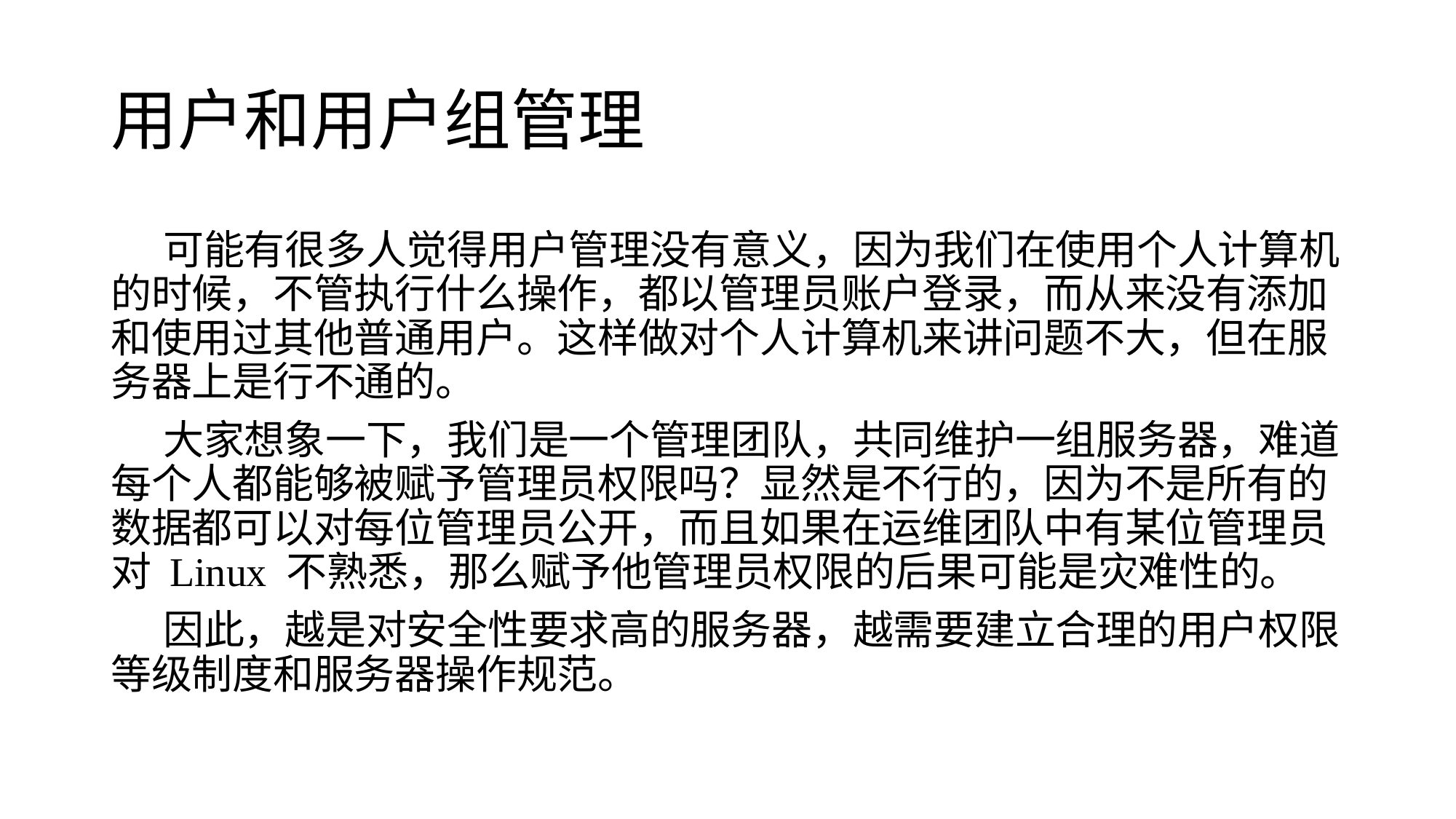

# 用户和用户组管理
可能有很多人觉得用户管理没有意义，因为我们在使用个人计算机的时候，不管执行什么操作，都以管理员账户登录，而从来没有添加和使用过其他普通用户。这样做对个人计算机来讲问题不大，但在服务器上是行不通的。
大家想象一下，我们是一个管理团队，共同维护一组服务器，难道每个人都能够被赋予管理员权限吗？显然是不行的，因为不是所有的数据都可以对每位管理员公开，而且如果在运维团队中有某位管理员对 Linux 不熟悉，那么赋予他管理员权限的后果可能是灾难性的。
因此，越是对安全性要求高的服务器，越需要建立合理的用户权限等级制度和服务器操作规范。